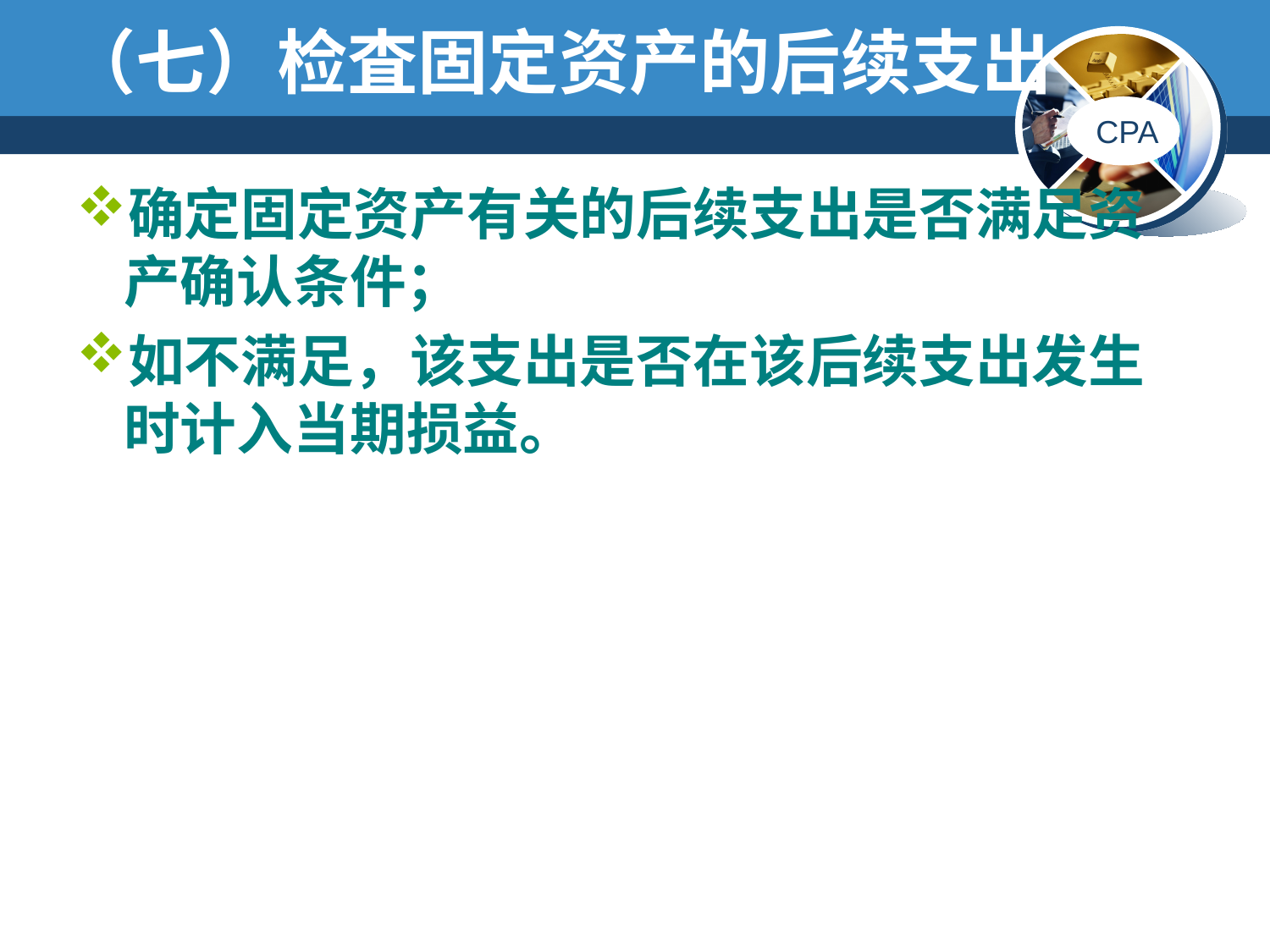

# （七）检査固定资产的后续支出
确定固定资产有关的后续支出是否满足资产确认条件；
如不满足，该支出是否在该后续支出发生时计入当期损益。